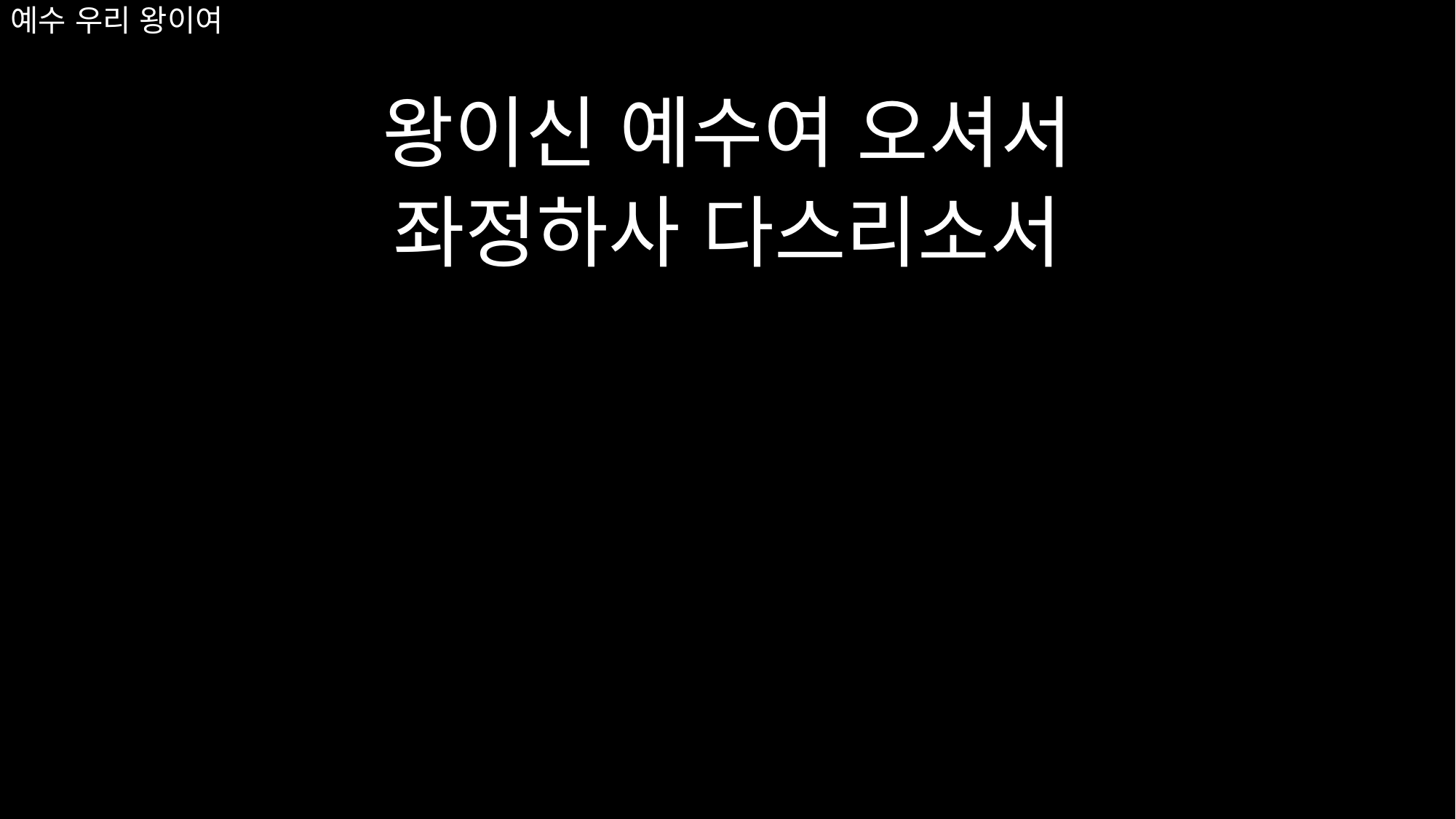

# 예수 우리 왕이여
왕이신 예수여 오셔서
좌정하사 다스리소서